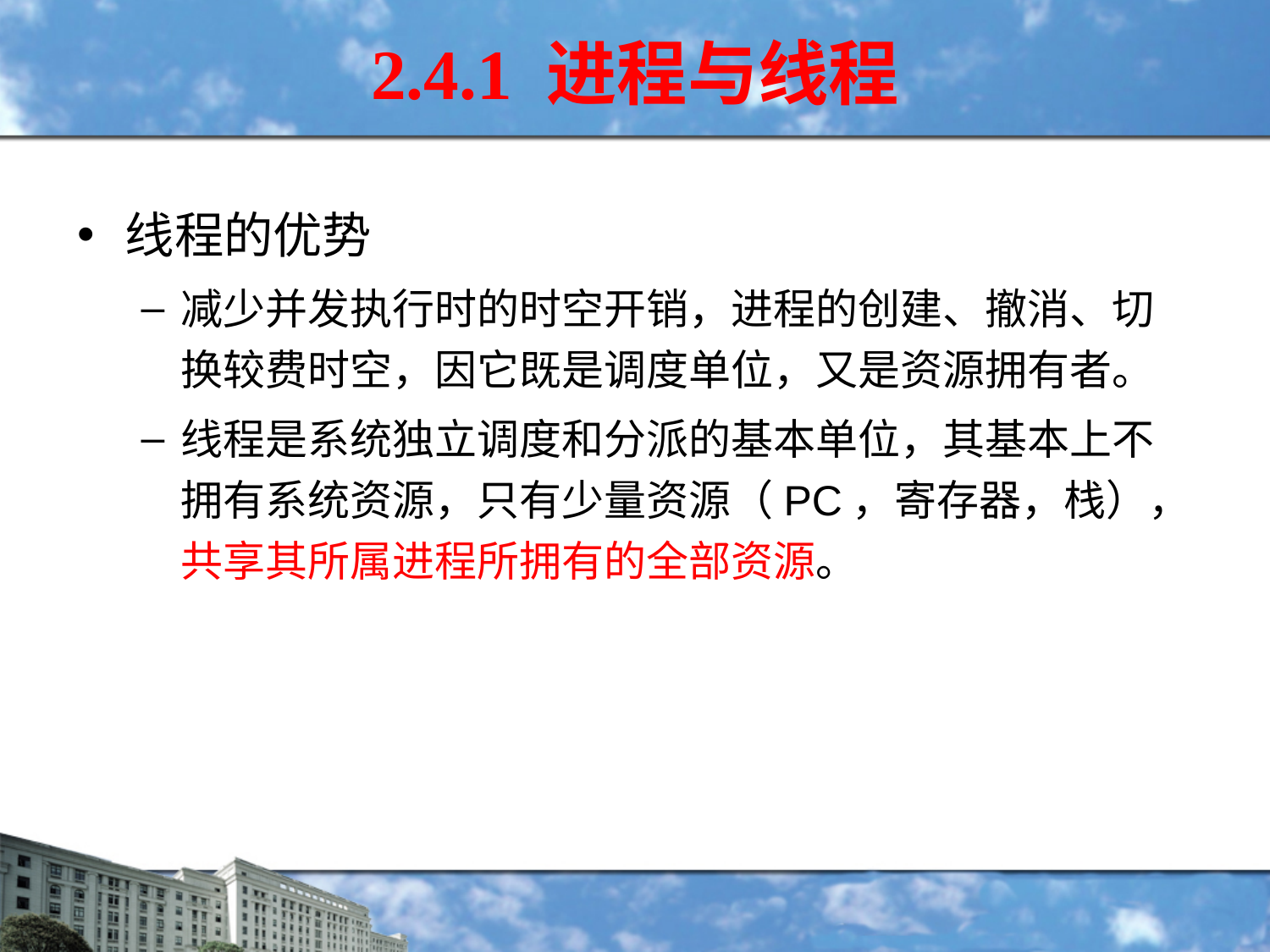

2.4.1 进程与线程
线程的优势
减少并发执行时的时空开销，进程的创建、撤消、切换较费时空，因它既是调度单位，又是资源拥有者。
线程是系统独立调度和分派的基本单位，其基本上不拥有系统资源，只有少量资源（PC，寄存器，栈），共享其所属进程所拥有的全部资源。